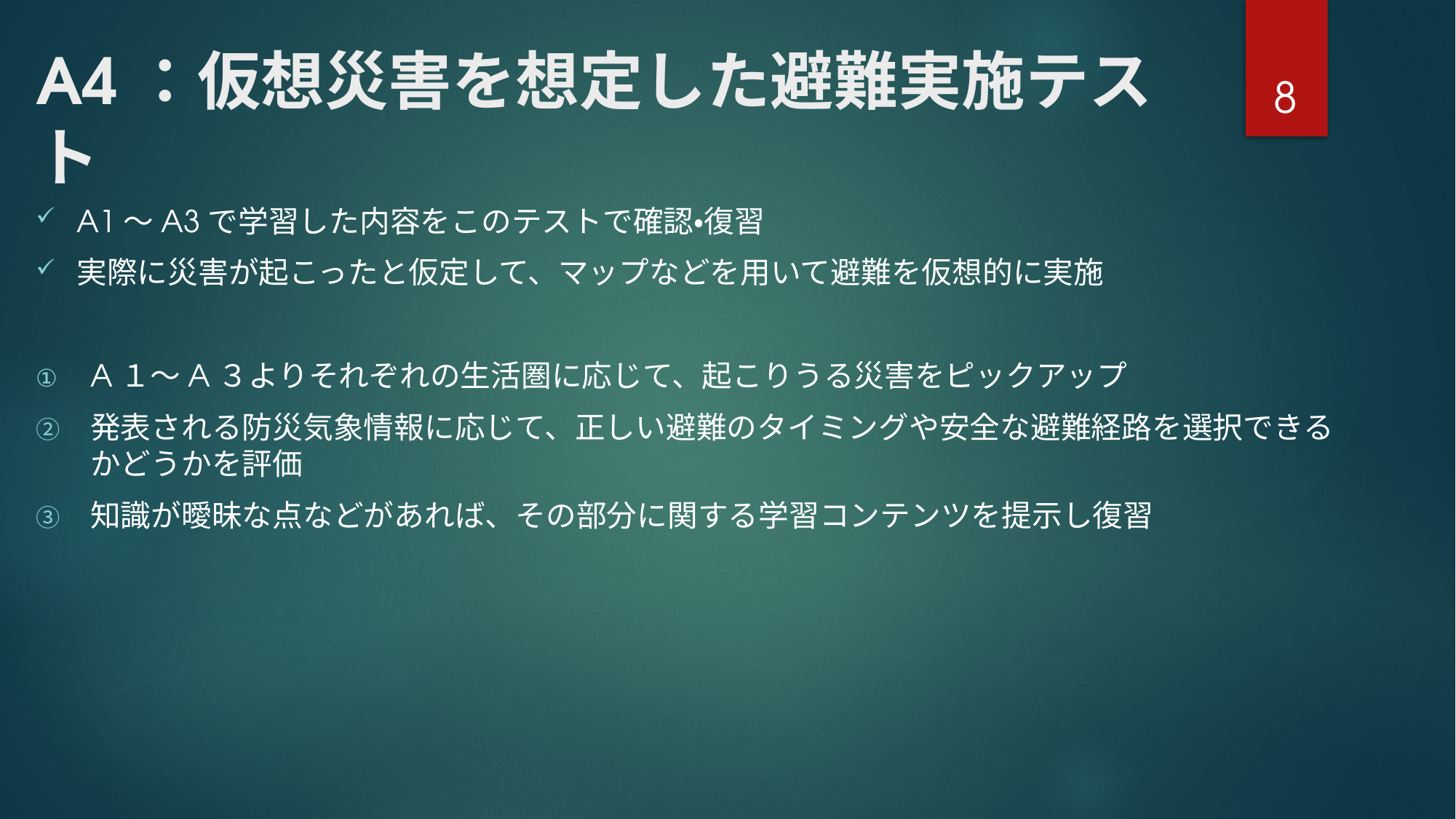

# A4：仮想災害を想定した避難実施テスト
8
A1〜A3で学習した内容をこのテストで確認・復習
実際に災害が起こったと仮定して、マップなどを用いて避難を仮想的に実施

A１〜A３よりそれぞれの生活圏に応じて、起こりうる災害をピックアップ
発表される防災気象情報に応じて、正しい避難のタイミングや安全な避難経路を選択できるかどうかを評価
知識が曖昧な点などがあれば、その部分に関する学習コンテンツを提示し復習